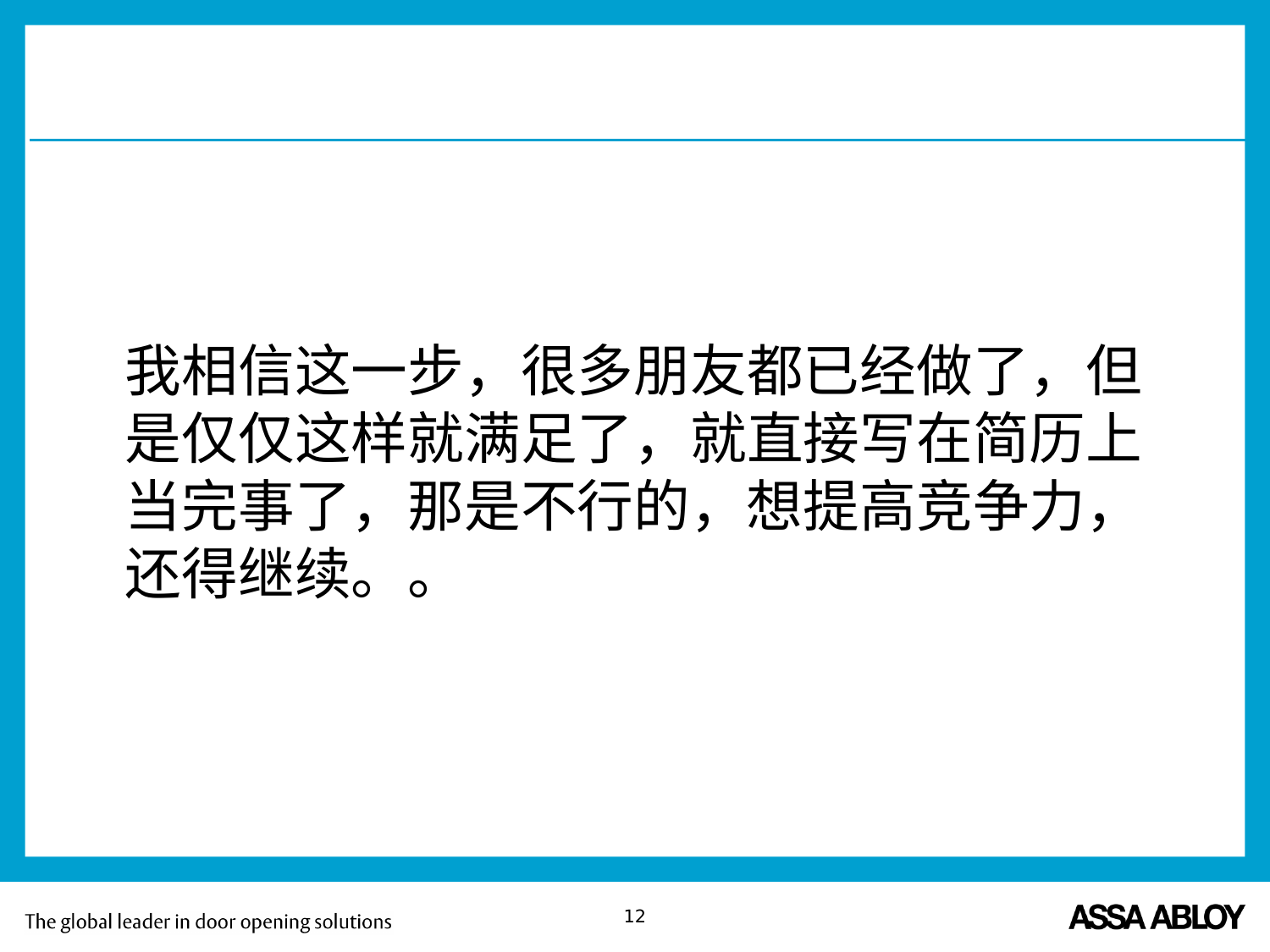

我相信这一步，很多朋友都已经做了，但是仅仅这样就满足了，就直接写在简历上当完事了，那是不行的，想提高竞争力，还得继续。。
#
12